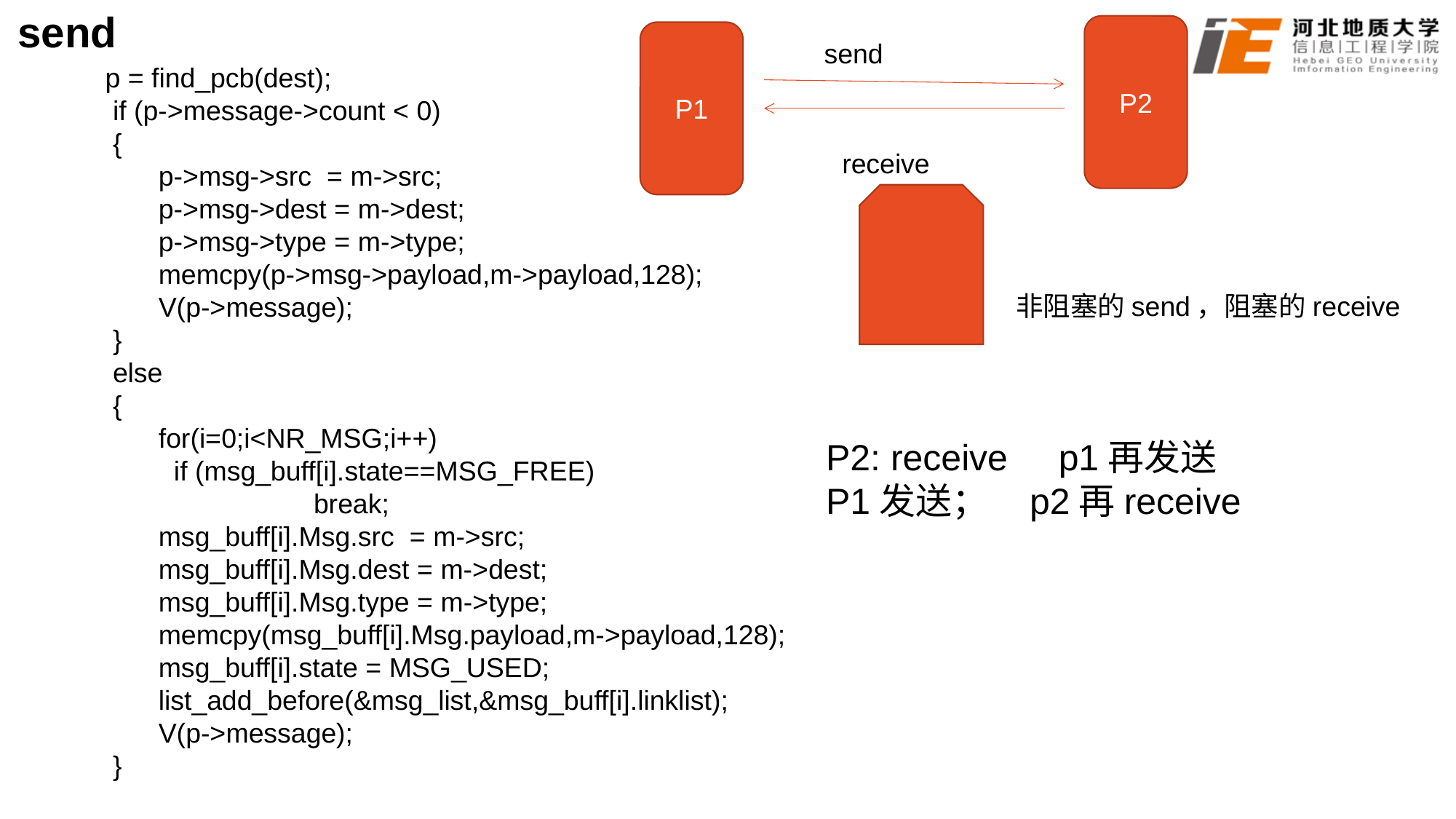

send
P2
P1
send
 p = find_pcb(dest);
  if (p->message->count < 0)
  {
        p->msg->src  = m->src;
        p->msg->dest = m->dest;
        p->msg->type = m->type;
        memcpy(p->msg->payload,m->payload,128);
        V(p->message);
  }
  else
  {
        for(i=0;i<NR_MSG;i++)
          if (msg_buff[i].state==MSG_FREE)
	              break;
        msg_buff[i].Msg.src  = m->src;
        msg_buff[i].Msg.dest = m->dest;
        msg_buff[i].Msg.type = m->type;
        memcpy(msg_buff[i].Msg.payload,m->payload,128);
        msg_buff[i].state = MSG_USED;
        list_add_before(&msg_list,&msg_buff[i].linklist);
        V(p->message);
  }
receive

非阻塞的send，阻塞的receive
P2: receive     p1再发送
P1发送；    p2再receive